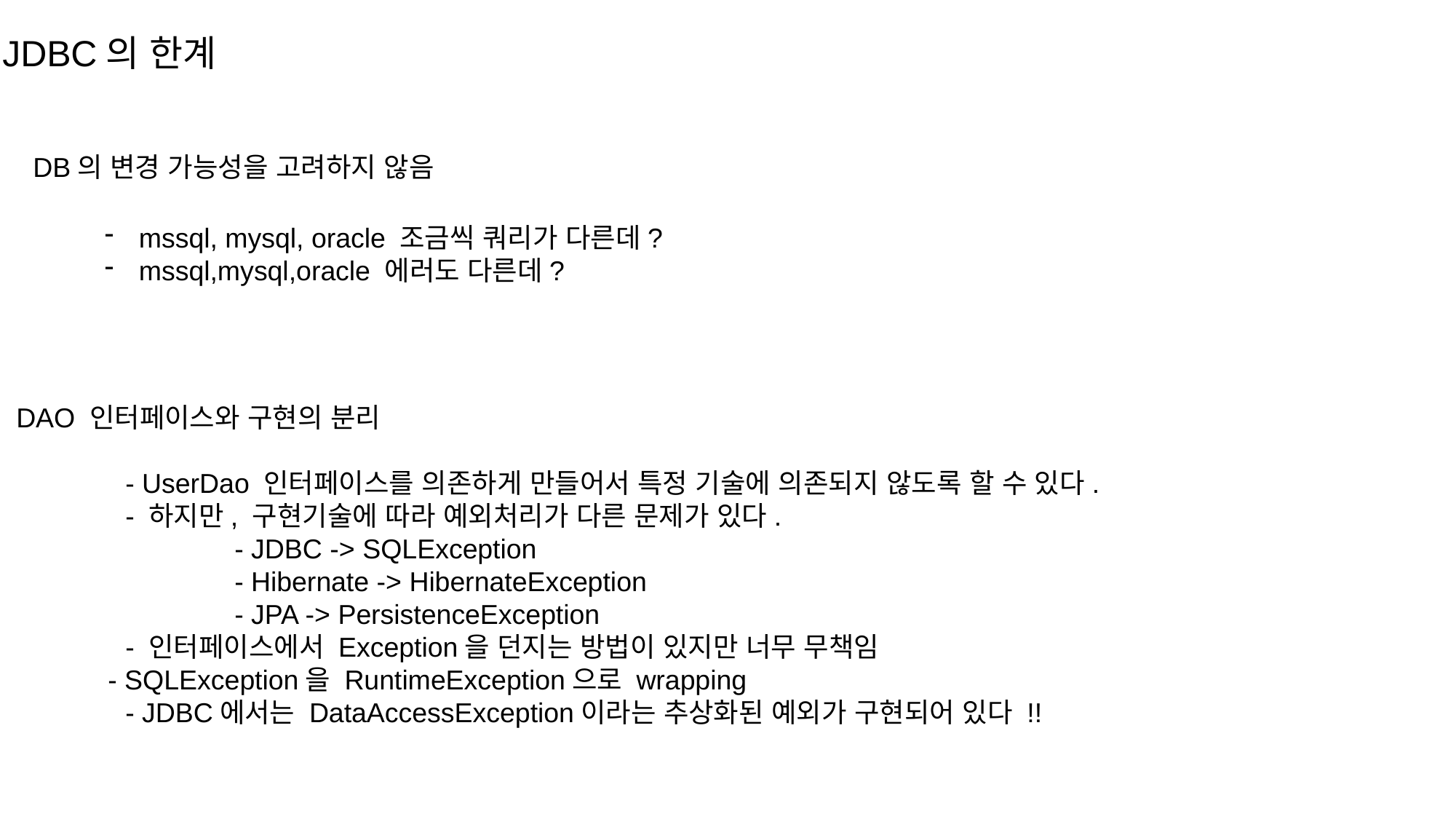

JDBC의 한계
DB의 변경 가능성을 고려하지 않음
mssql, mysql, oracle 조금씩 쿼리가 다른데?
mssql,mysql,oracle 에러도 다른데?
DAO 인터페이스와 구현의 분리

	- UserDao 인터페이스를 의존하게 만들어서 특정 기술에 의존되지 않도록 할 수 있다.
	- 하지만, 구현기술에 따라 예외처리가 다른 문제가 있다.
		- JDBC -> SQLException
		- Hibernate -> HibernateException
		- JPA -> PersistenceException
	- 인터페이스에서 Exception을 던지는 방법이 있지만 너무 무책임
            - SQLException을 RuntimeException으로 wrapping
	- JDBC에서는 DataAccessException이라는 추상화된 예외가 구현되어 있다 !!